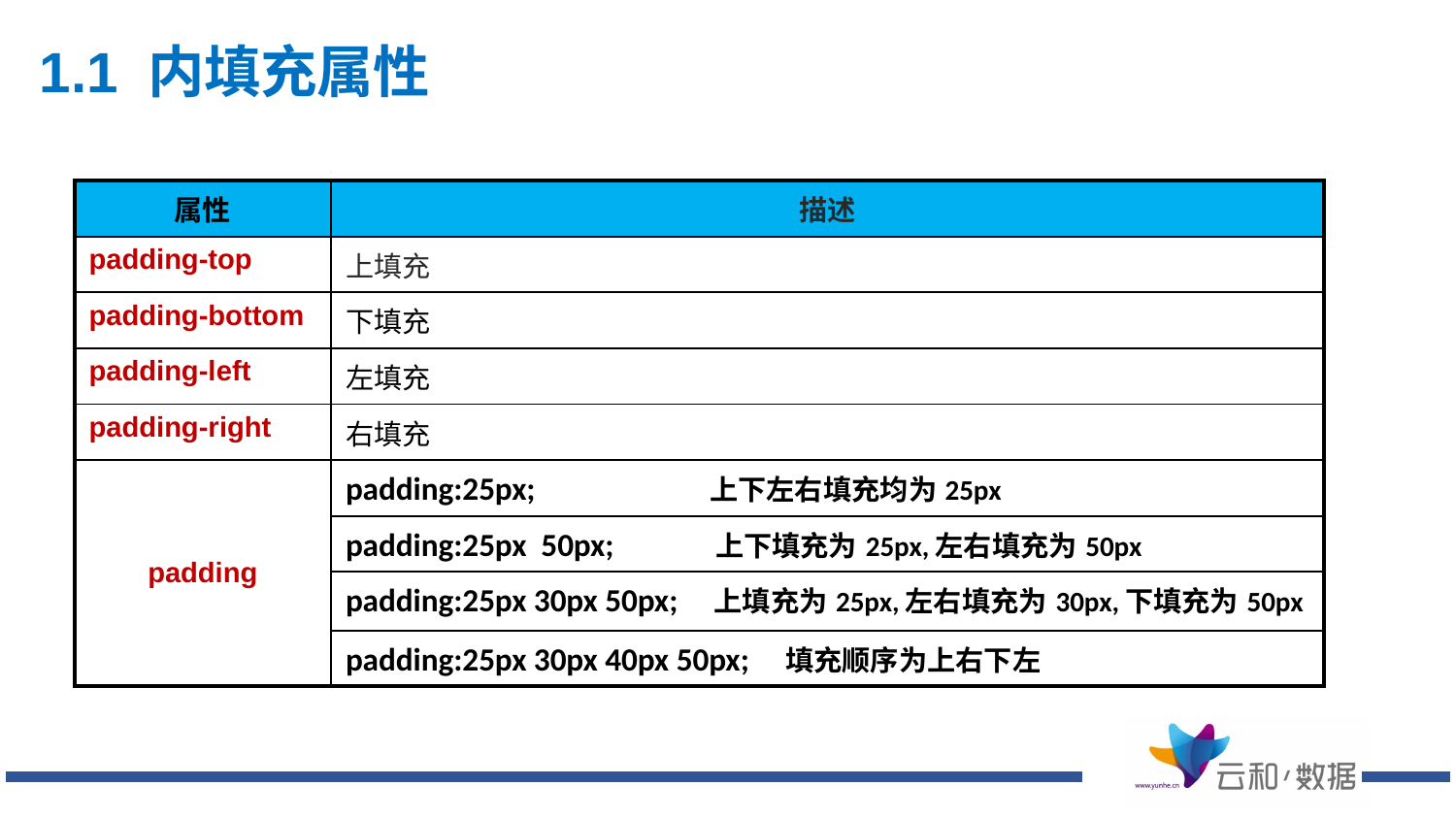

# 1.1 内填充属性
| 属性 | 描述 |
| --- | --- |
| padding-top | 上填充 |
| padding-bottom | 下填充 |
| padding-left | 左填充 |
| padding-right | 右填充 |
| padding | padding:25px; 上下左右填充均为25px |
|  | padding:25px 50px; 上下填充为25px,左右填充为50px |
|  | padding:25px 30px 50px; 上填充为25px,左右填充为30px,下填充为50px |
|  | padding:25px 30px 40px 50px; 填充顺序为上右下左 |
5